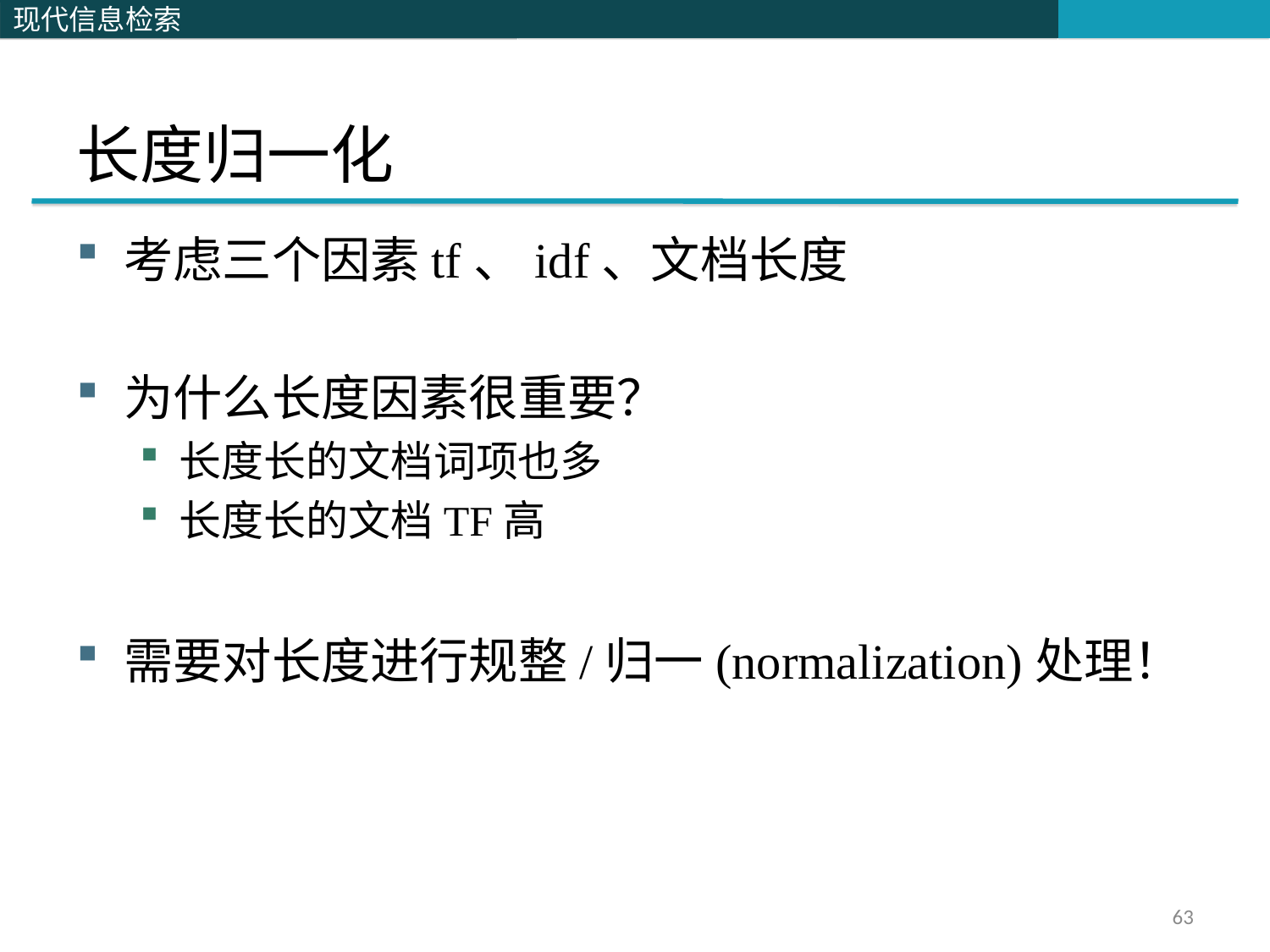

# 长度归一化
考虑三个因素tf、idf、文档长度

为什么长度因素很重要？
长度长的文档词项也多
长度长的文档TF高

需要对长度进行规整/归一(normalization)处理！
63